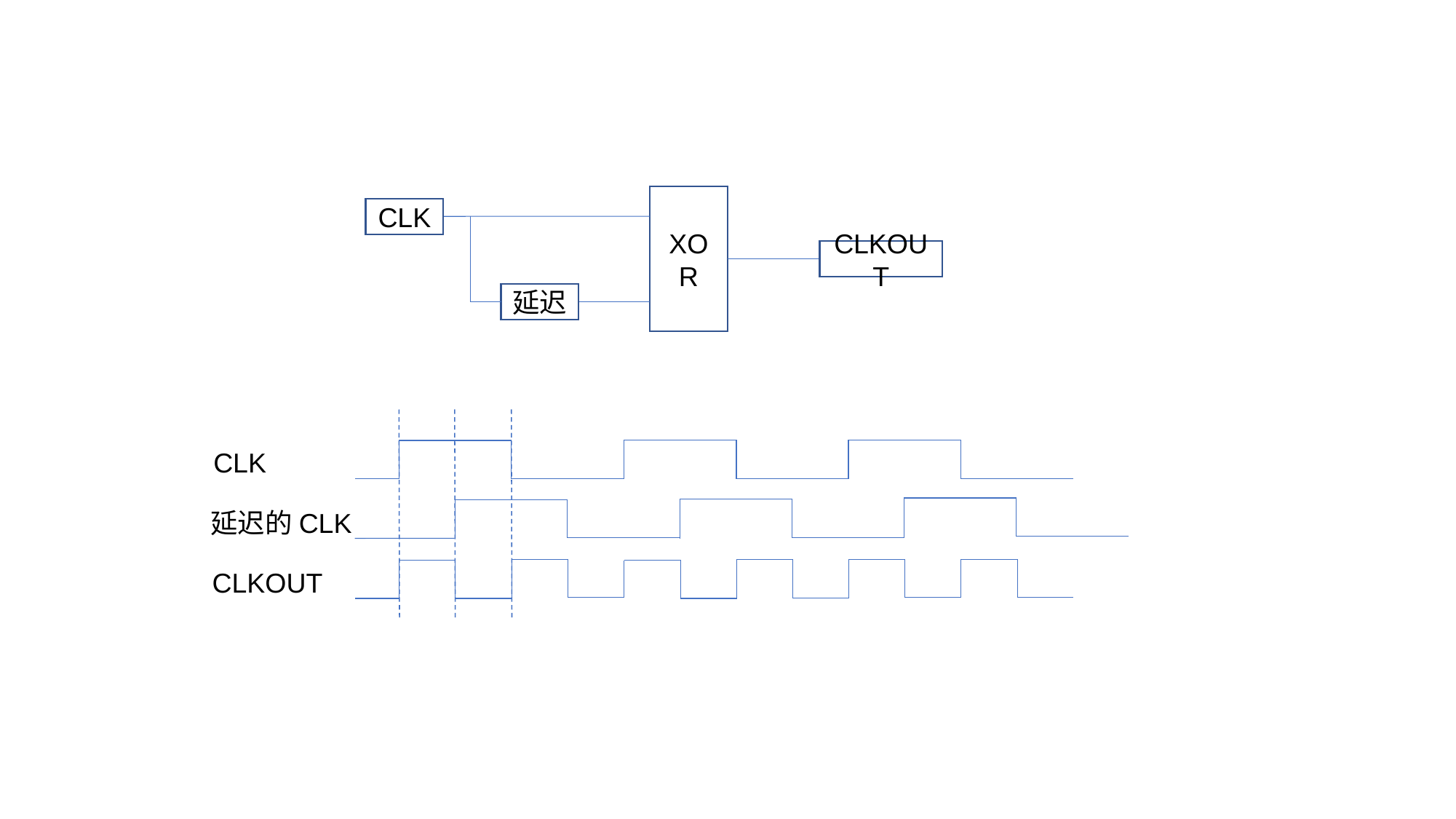

XOR
CLK
CLKOUT
延迟
CLK
延迟的CLK
CLKOUT